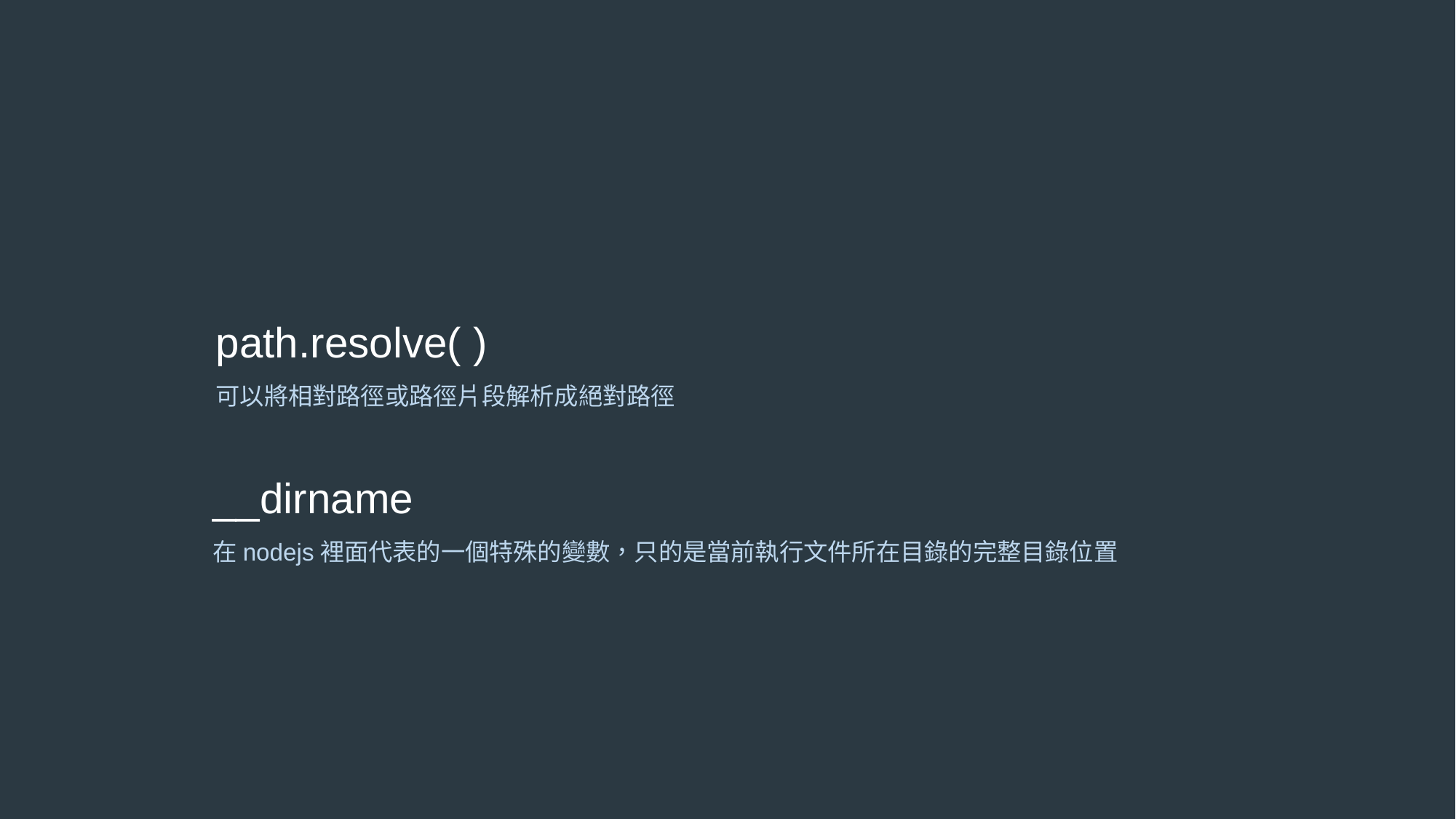

path.resolve( )
可以將相對路徑或路徑片段解析成絕對路徑
__dirname
在nodejs裡面代表的一個特殊的變數，只的是當前執行文件所在目錄的完整目錄位置